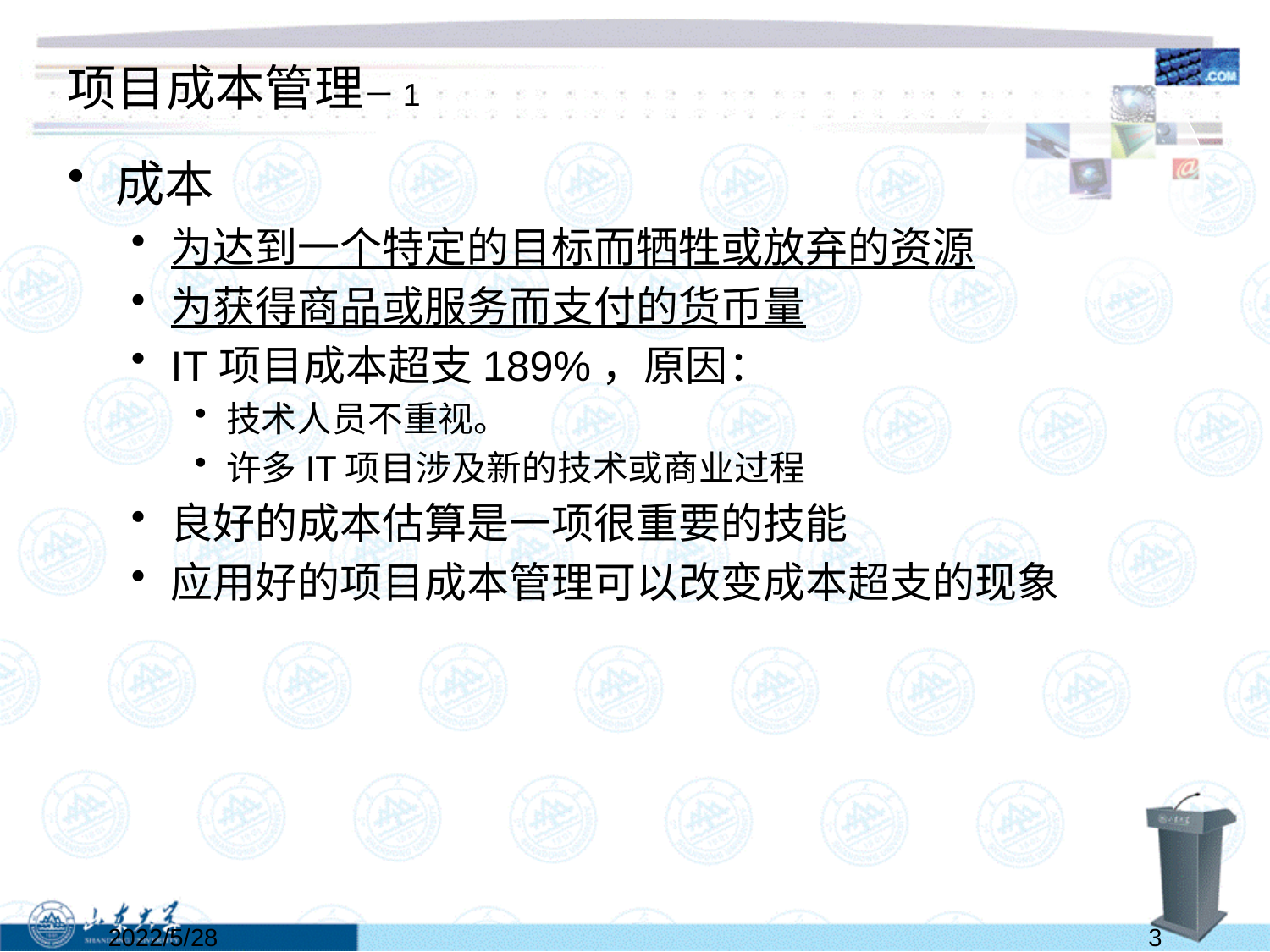

# 项目成本管理－1
成本
为达到一个特定的目标而牺牲或放弃的资源
为获得商品或服务而支付的货币量
IT项目成本超支189%，原因：
技术人员不重视。
许多IT项目涉及新的技术或商业过程
良好的成本估算是一项很重要的技能
应用好的项目成本管理可以改变成本超支的现象
2022/5/28
3